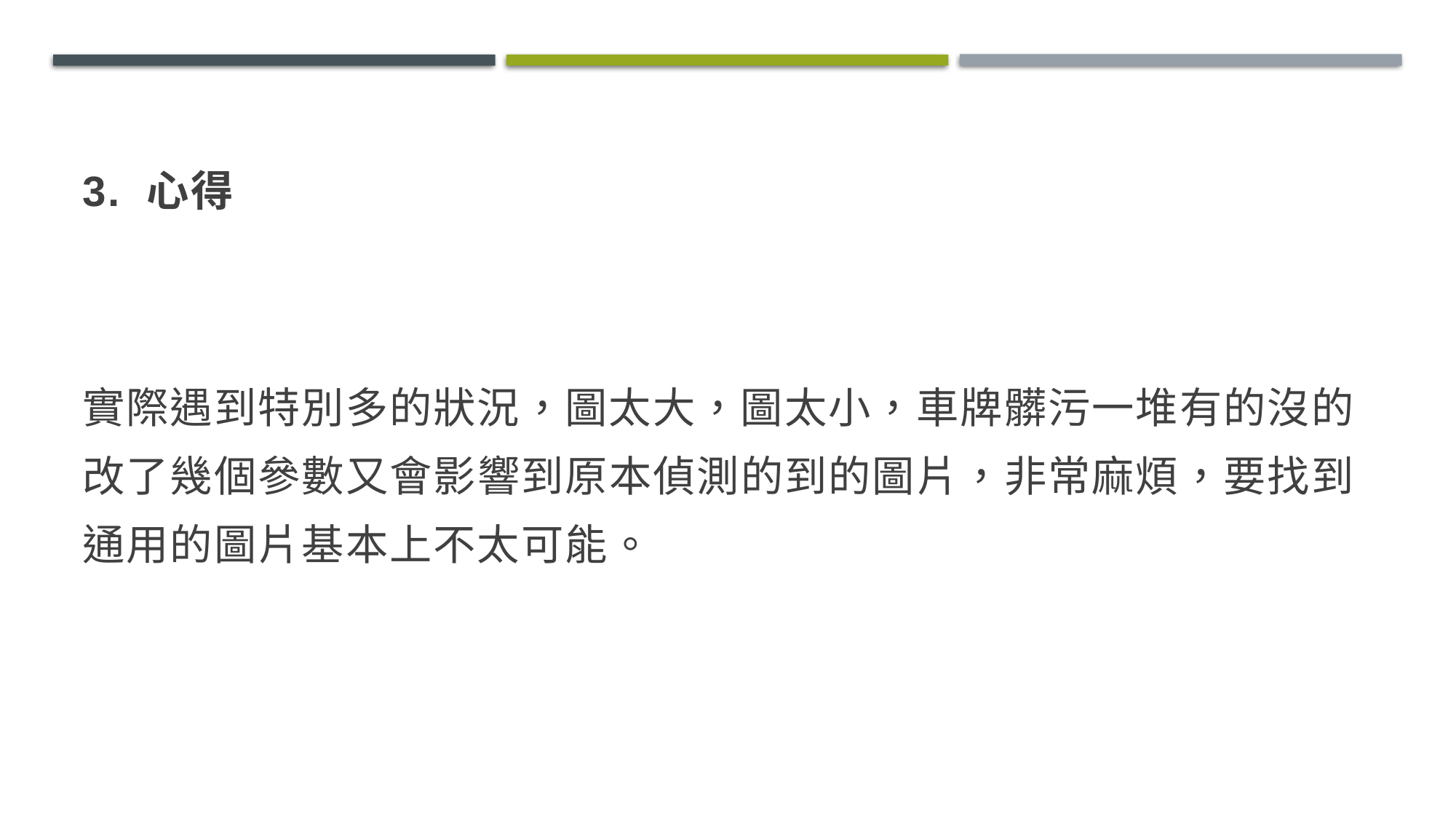

# 3. 心得
實際遇到特別多的狀況，圖太大，圖太小，車牌髒污一堆有的沒的
改了幾個參數又會影響到原本偵測的到的圖片，非常麻煩，要找到
通用的圖片基本上不太可能。